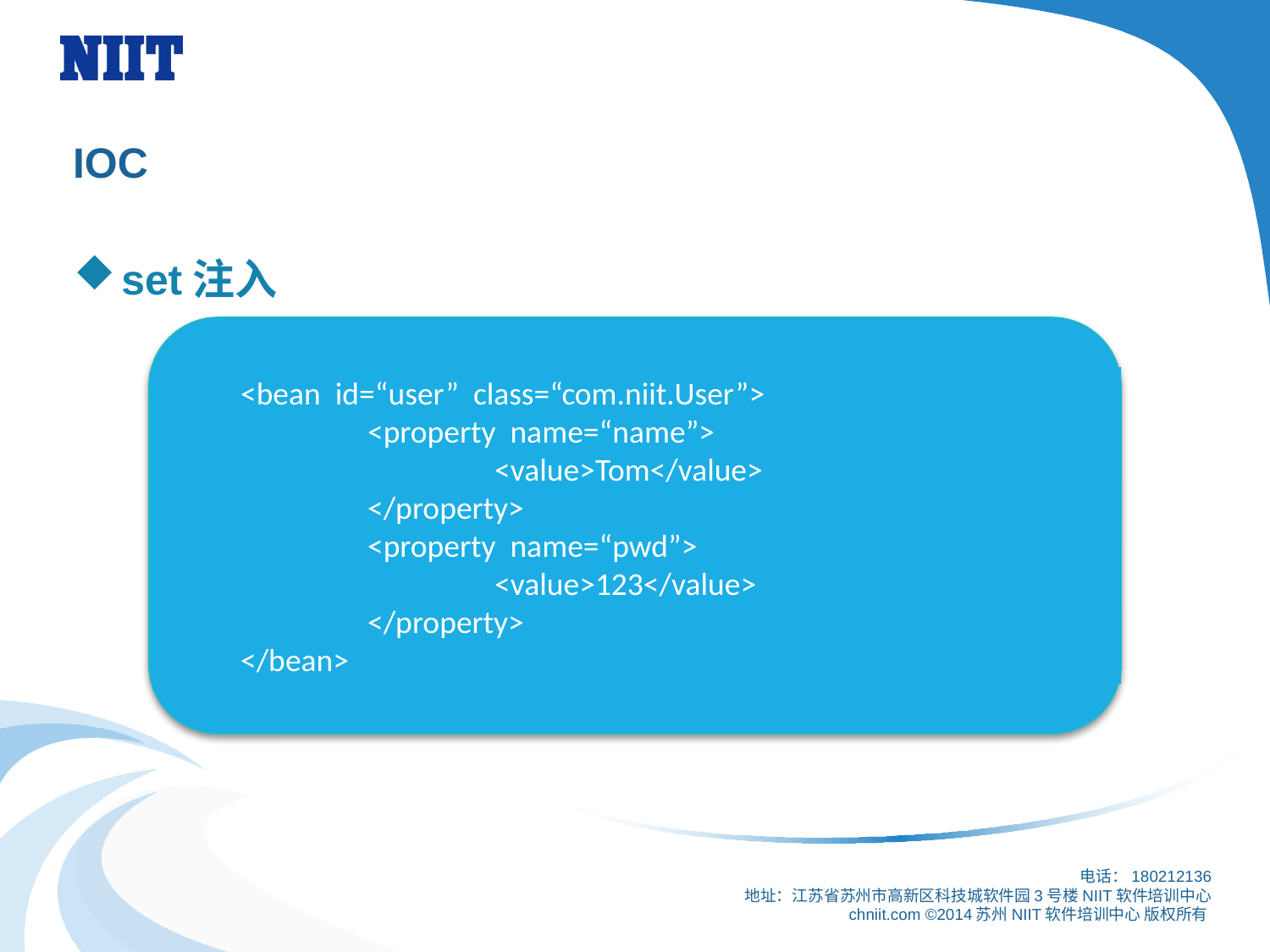

# IOC
set注入

<bean  id=“user”  class=“com.niit.User”>
	<property  name=“name”>
		<value>Tom</value>
	</property>
	<property  name=“pwd”>
		<value>123</value>
	</property>
</bean>